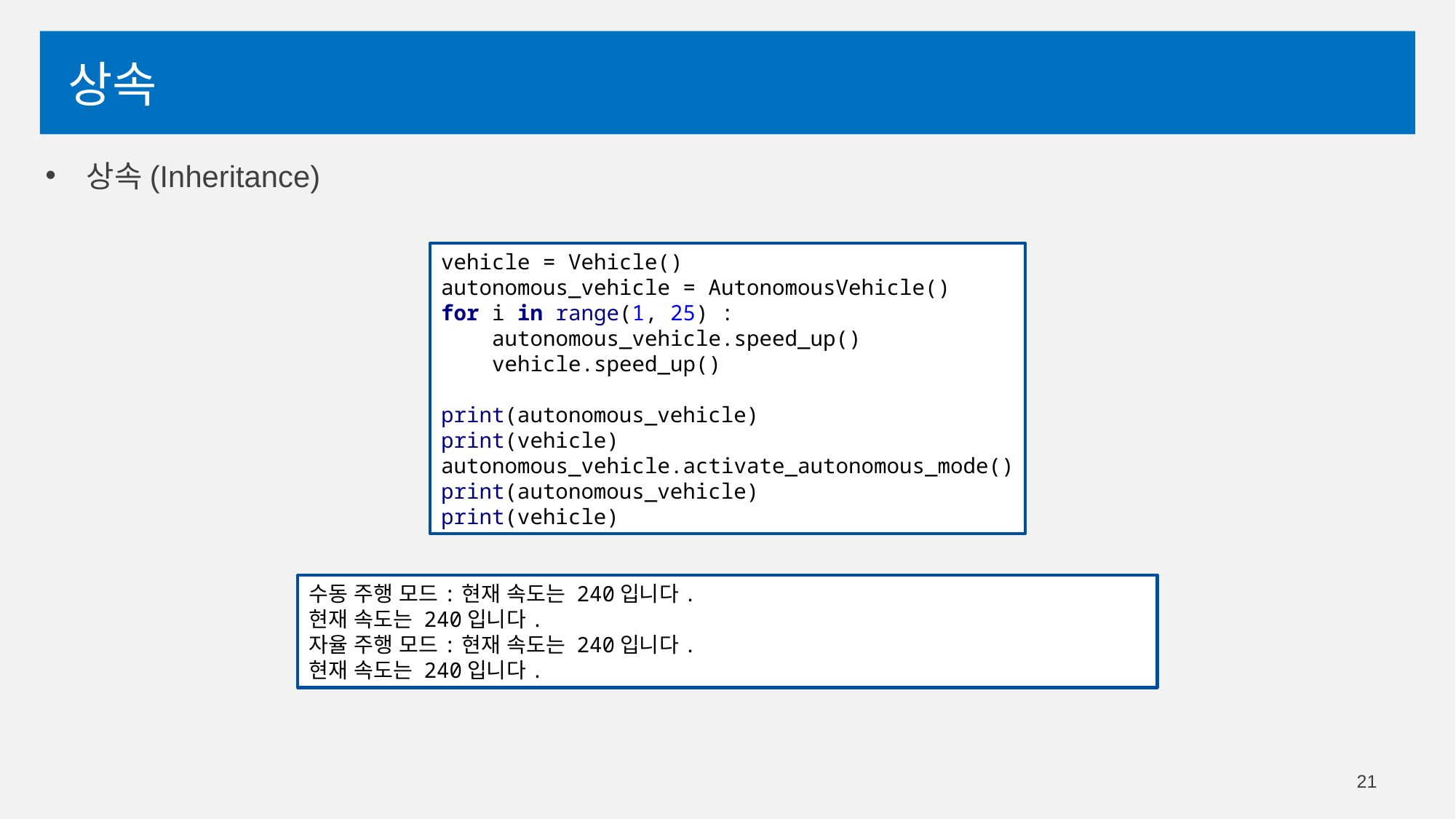

# 상속
상속(Inheritance)
vehicle = Vehicle()
autonomous_vehicle = AutonomousVehicle()
for i in range(1, 25) :
    autonomous_vehicle.speed_up()
    vehicle.speed_up()
print(autonomous_vehicle)
print(vehicle)
autonomous_vehicle.activate_autonomous_mode()
print(autonomous_vehicle)
print(vehicle)
수동 주행 모드:현재 속도는 240입니다.
현재 속도는 240입니다.
자율 주행 모드:현재 속도는 240입니다.
현재 속도는 240입니다.
21